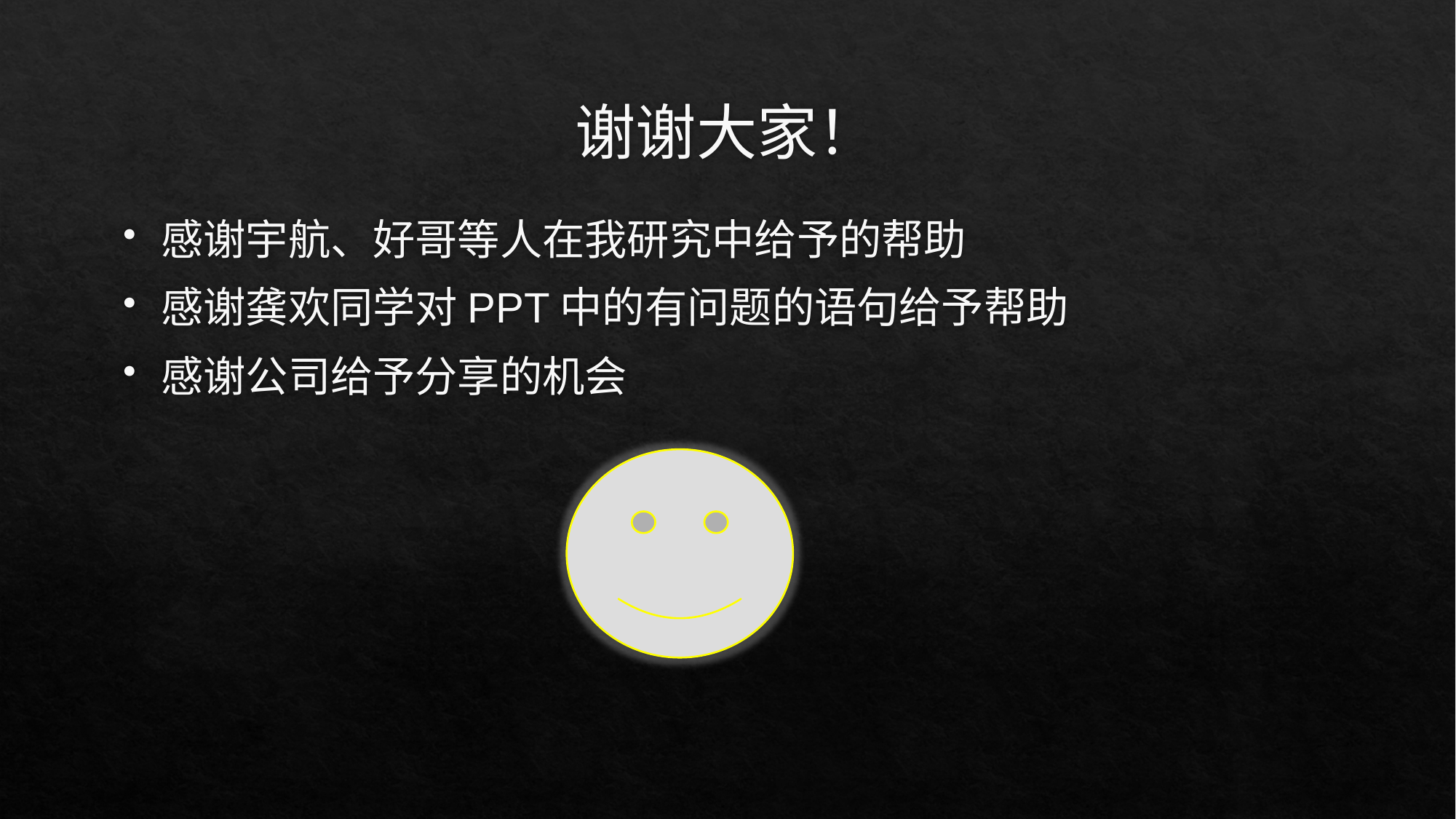

# 谢谢大家！
感谢宇航、好哥等人在我研究中给予的帮助
感谢龚欢同学对PPT中的有问题的语句给予帮助
感谢公司给予分享的机会